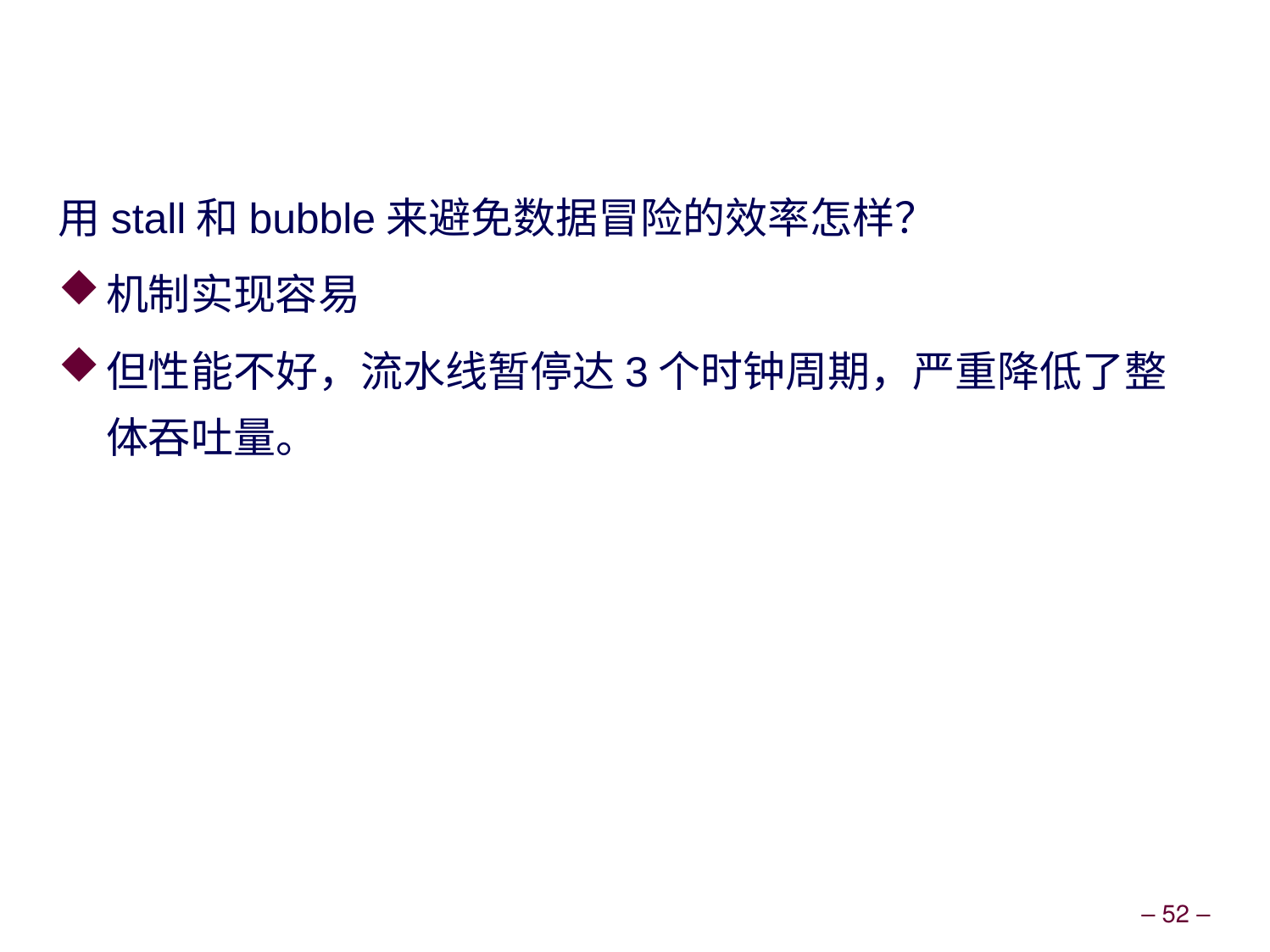

#
用stall和bubble来避免数据冒险的效率怎样？
机制实现容易
但性能不好，流水线暂停达3个时钟周期，严重降低了整体吞吐量。